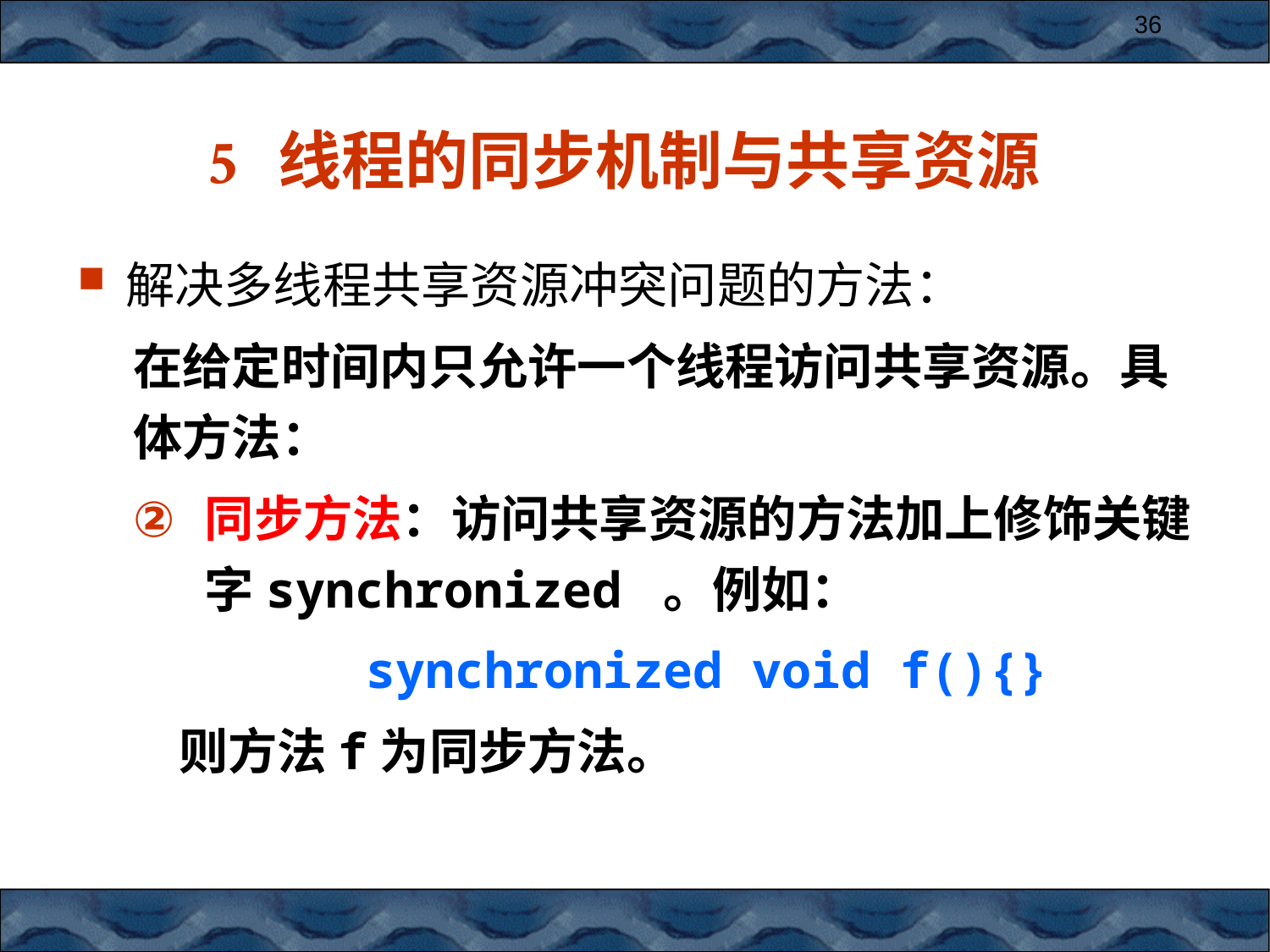

36
# 5  线程的同步机制与共享资源
解决多线程共享资源冲突问题的方法：
在给定时间内只允许一个线程访问共享资源。具体方法：
同步方法：访问共享资源的方法加上修饰关键字synchronized 。例如：
   synchronized void f(){}
   则方法f为同步方法。